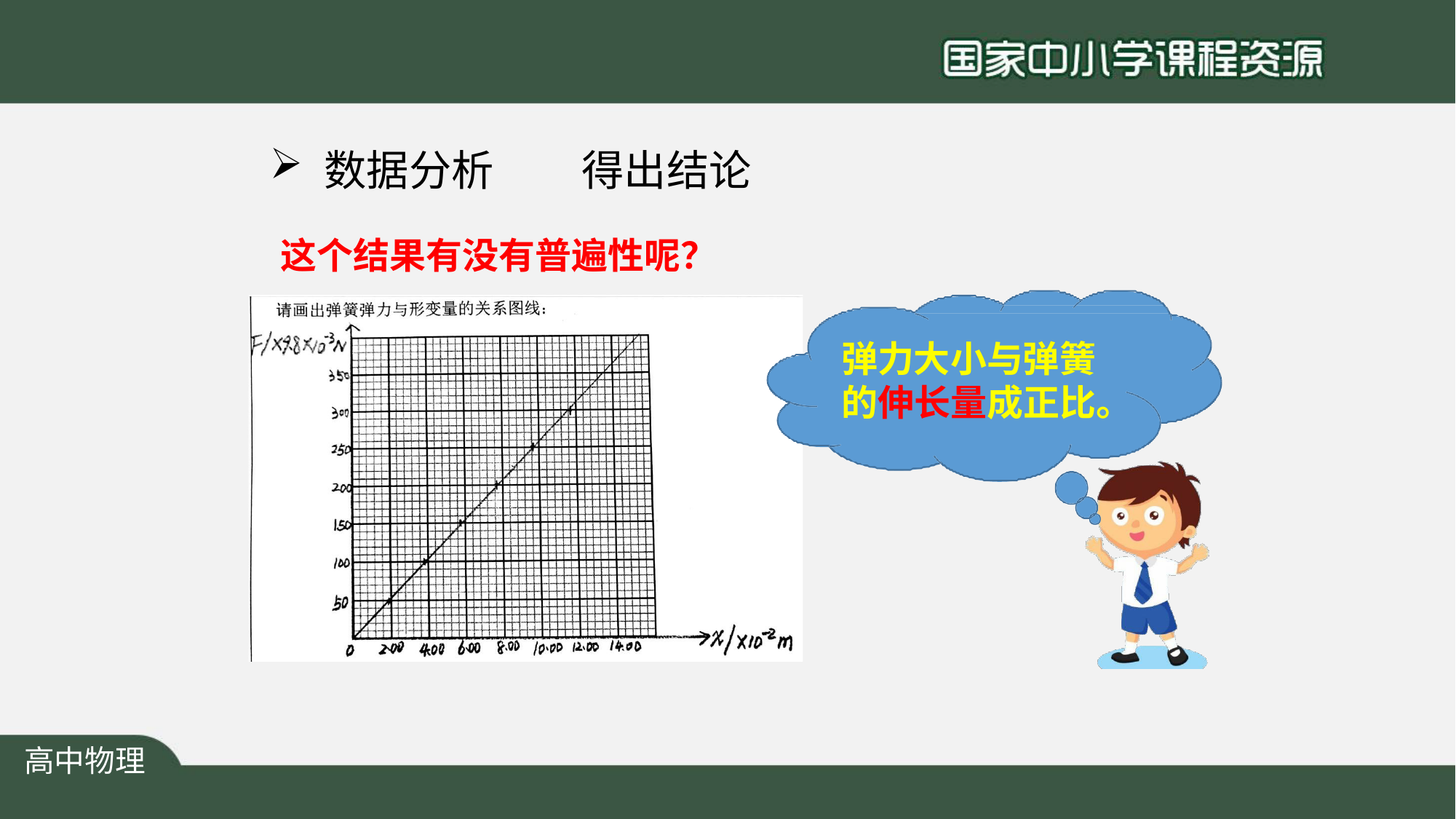

数据分析	得出结论
这个结果有没有普遍性呢？

弹力大小与弹簧 的伸长量成正比。

高中物理